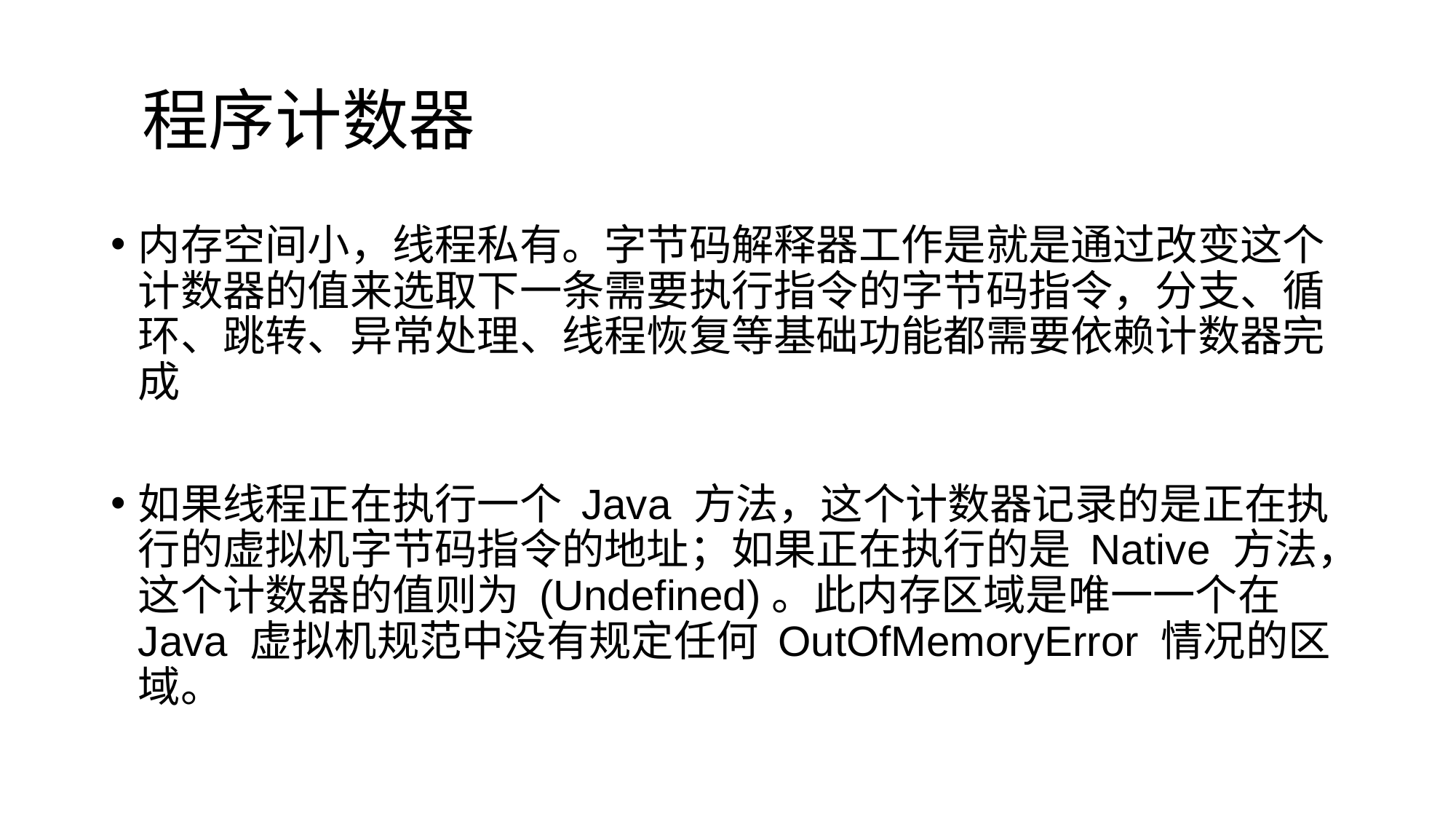

# 程序计数器
内存空间小，线程私有。字节码解释器工作是就是通过改变这个计数器的值来选取下一条需要执行指令的字节码指令，分支、循环、跳转、异常处理、线程恢复等基础功能都需要依赖计数器完成

如果线程正在执行一个 Java 方法，这个计数器记录的是正在执行的虚拟机字节码指令的地址；如果正在执行的是 Native 方法，这个计数器的值则为 (Undefined)。此内存区域是唯一一个在 Java 虚拟机规范中没有规定任何 OutOfMemoryError 情况的区域。